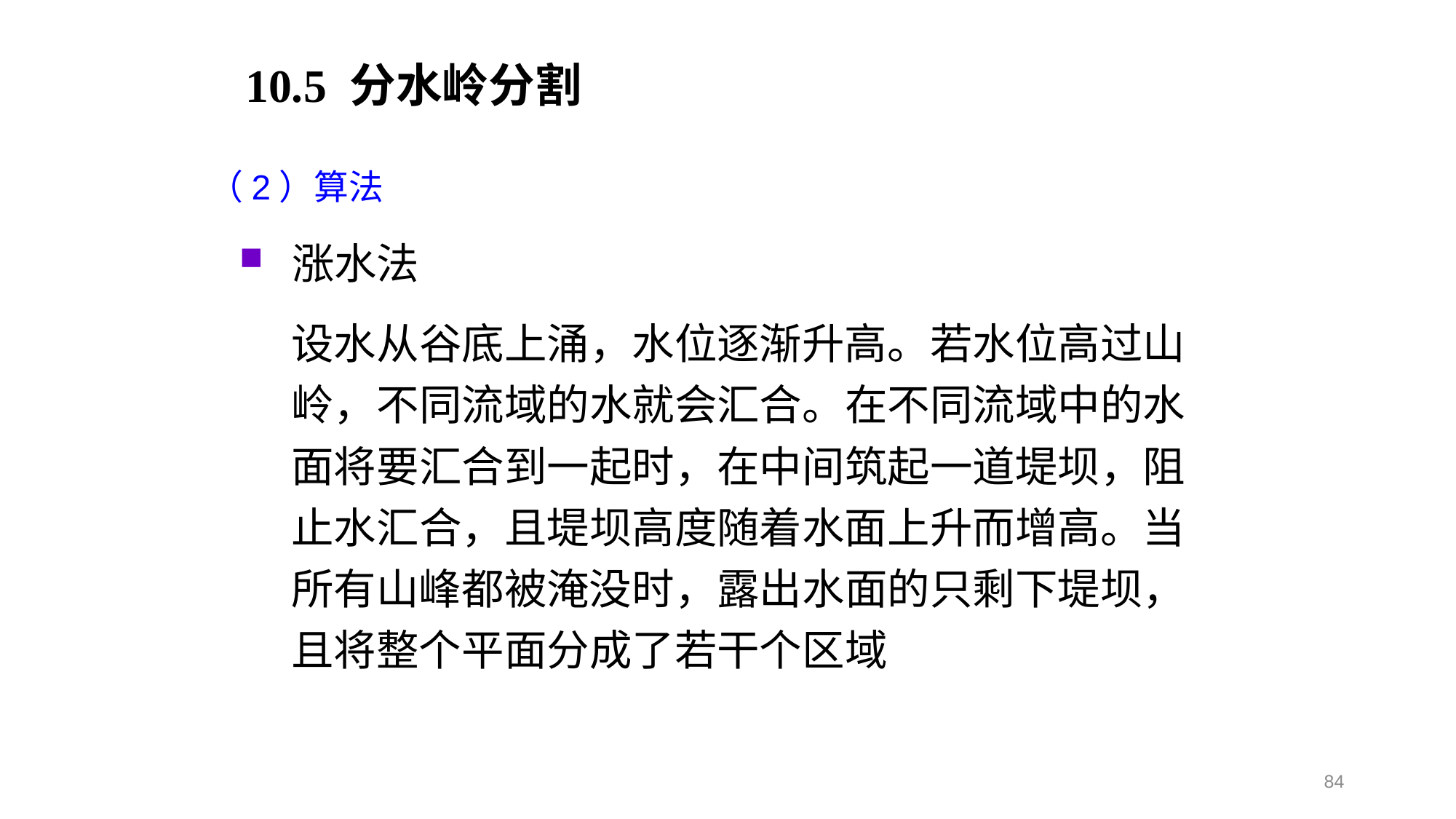

10.5 分水岭分割
（2）算法
涨水法
设水从谷底上涌，水位逐渐升高。若水位高过山岭，不同流域的水就会汇合。在不同流域中的水面将要汇合到一起时，在中间筑起一道堤坝，阻止水汇合，且堤坝高度随着水面上升而增高。当所有山峰都被淹没时，露出水面的只剩下堤坝，且将整个平面分成了若干个区域
84